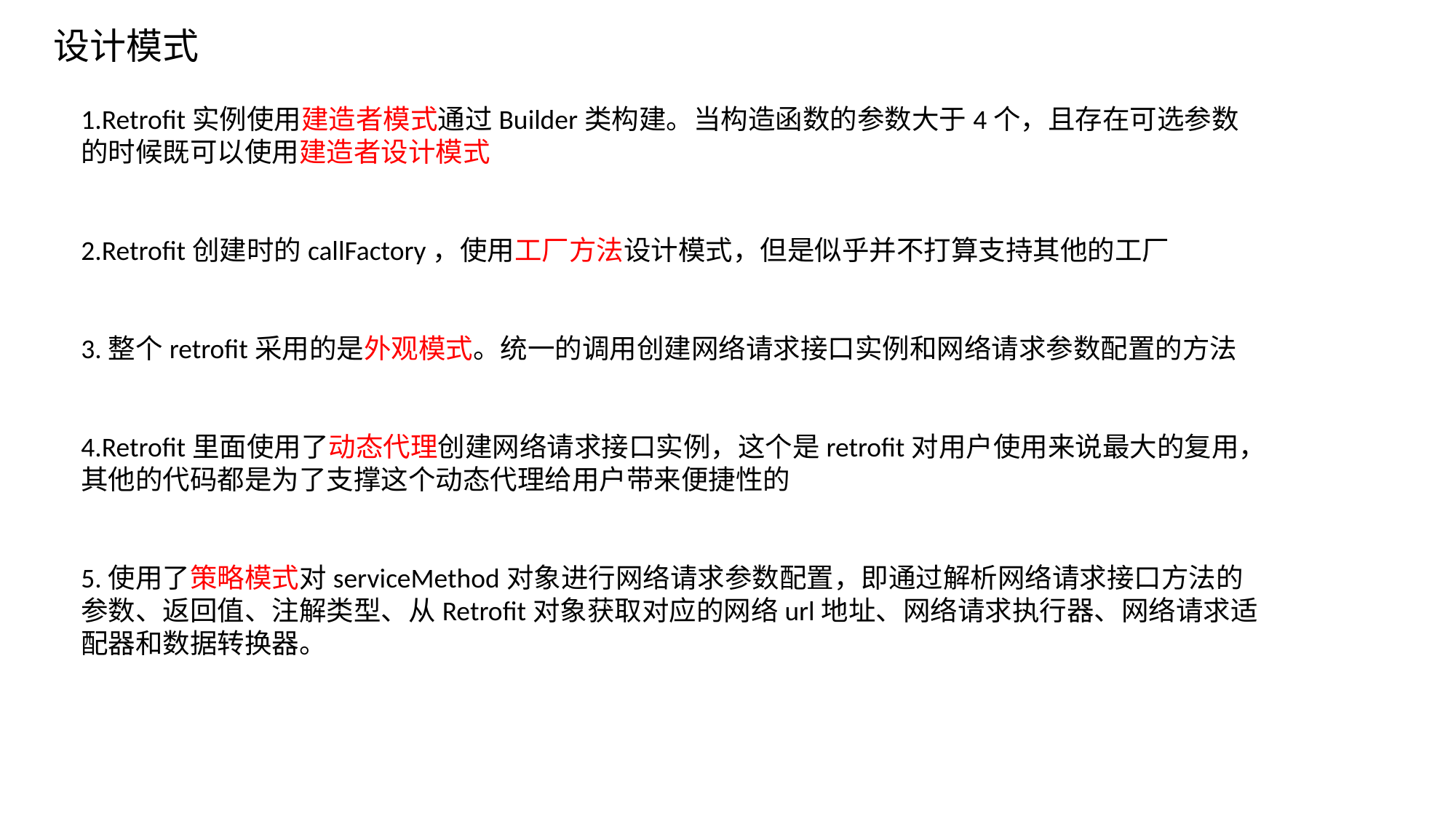

设计模式
1.Retrofit实例使用建造者模式通过Builder类构建。当构造函数的参数大于4个，且存在可选参数的时候既可以使用建造者设计模式

2.Retrofit创建时的callFactory，使用工厂方法设计模式，但是似乎并不打算支持其他的工厂

3.整个retrofit采用的是外观模式。统一的调用创建网络请求接口实例和网络请求参数配置的方法

4.Retrofit里面使用了动态代理创建网络请求接口实例，这个是retrofit对用户使用来说最大的复用，其他的代码都是为了支撑这个动态代理给用户带来便捷性的

5.使用了策略模式对serviceMethod对象进行网络请求参数配置，即通过解析网络请求接口方法的参数、返回值、注解类型、从Retrofit对象获取对应的网络url地址、网络请求执行器、网络请求适配器和数据转换器。